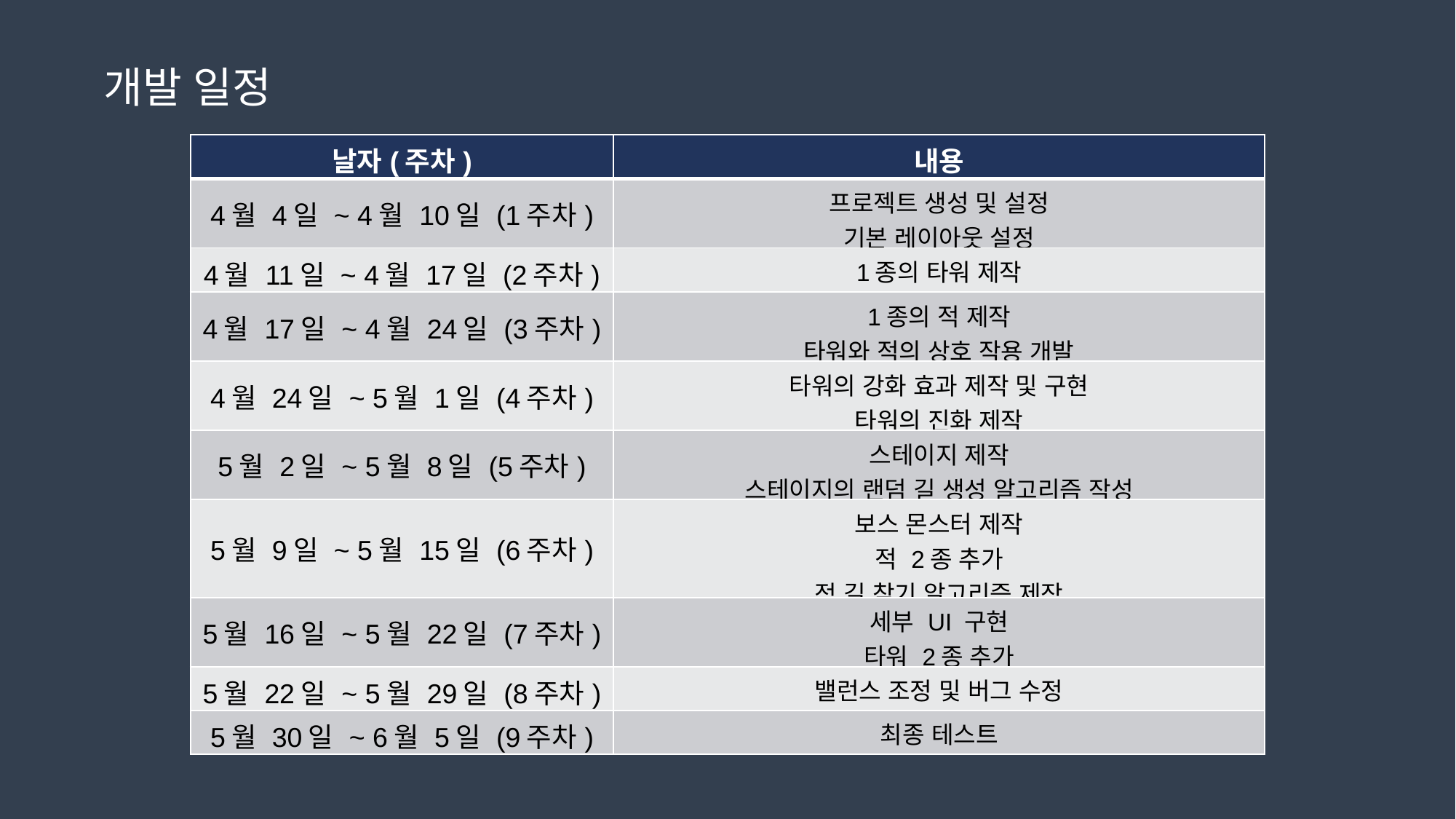

개발 일정
| 날자(주차) | 내용 |
| --- | --- |
| 4월 4일 ~ 4월 10일 (1주차) | 프로젝트 생성 및 설정 기본 레이아웃 설정 |
| 4월 11일 ~ 4월 17일 (2주차) | 1종의 타워 제작 |
| 4월 17일 ~ 4월 24일 (3주차) | 1종의 적 제작 타워와 적의 상호 작용 개발 |
| 4월 24일 ~ 5월 1일 (4주차) | 타워의 강화 효과 제작 및 구현 타워의 진화 제작 |
| 5월 2일 ~ 5월 8일 (5주차) | 스테이지 제작 스테이지의 랜덤 길 생성 알고리즘 작성 |
| 5월 9일 ~ 5월 15일 (6주차) | 보스 몬스터 제작 적 2종 추가 적 길 찾기 알고리즘 제작 |
| 5월 16일 ~ 5월 22일 (7주차) | 세부 UI 구현 타워 2종 추가 |
| 5월 22일 ~ 5월 29일 (8주차) | 밸런스 조정 및 버그 수정 |
| 5월 30일 ~ 6월 5일 (9주차) | 최종 테스트 |